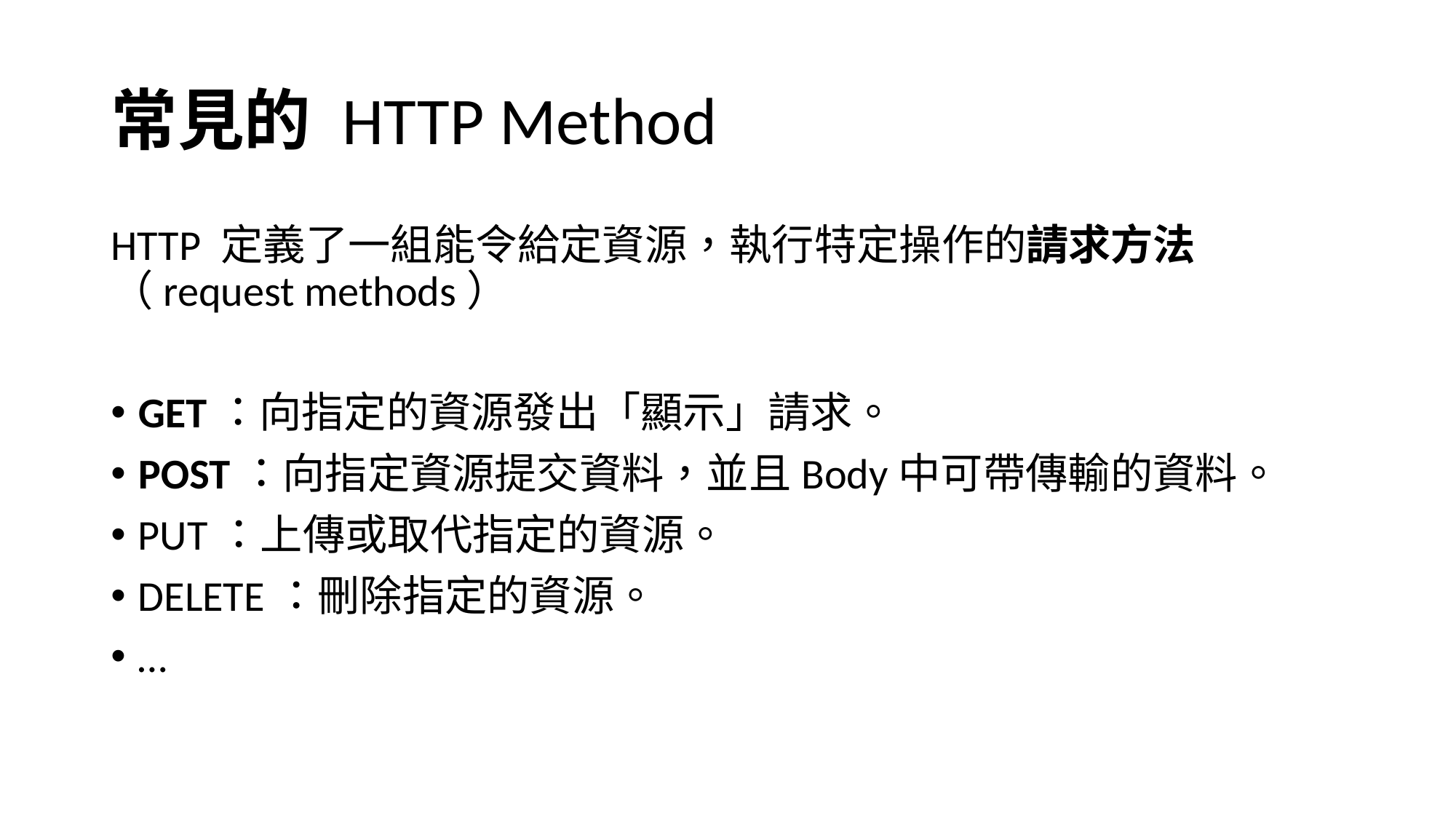

# 常見的 HTTP Method
HTTP 定義了一組能令給定資源，執行特定操作的請求方法（request methods）

GET：向指定的資源發出「顯示」請求。
POST：向指定資源提交資料，並且Body中可帶傳輸的資料。
PUT：上傳或取代指定的資源。
DELETE：刪除指定的資源。
…